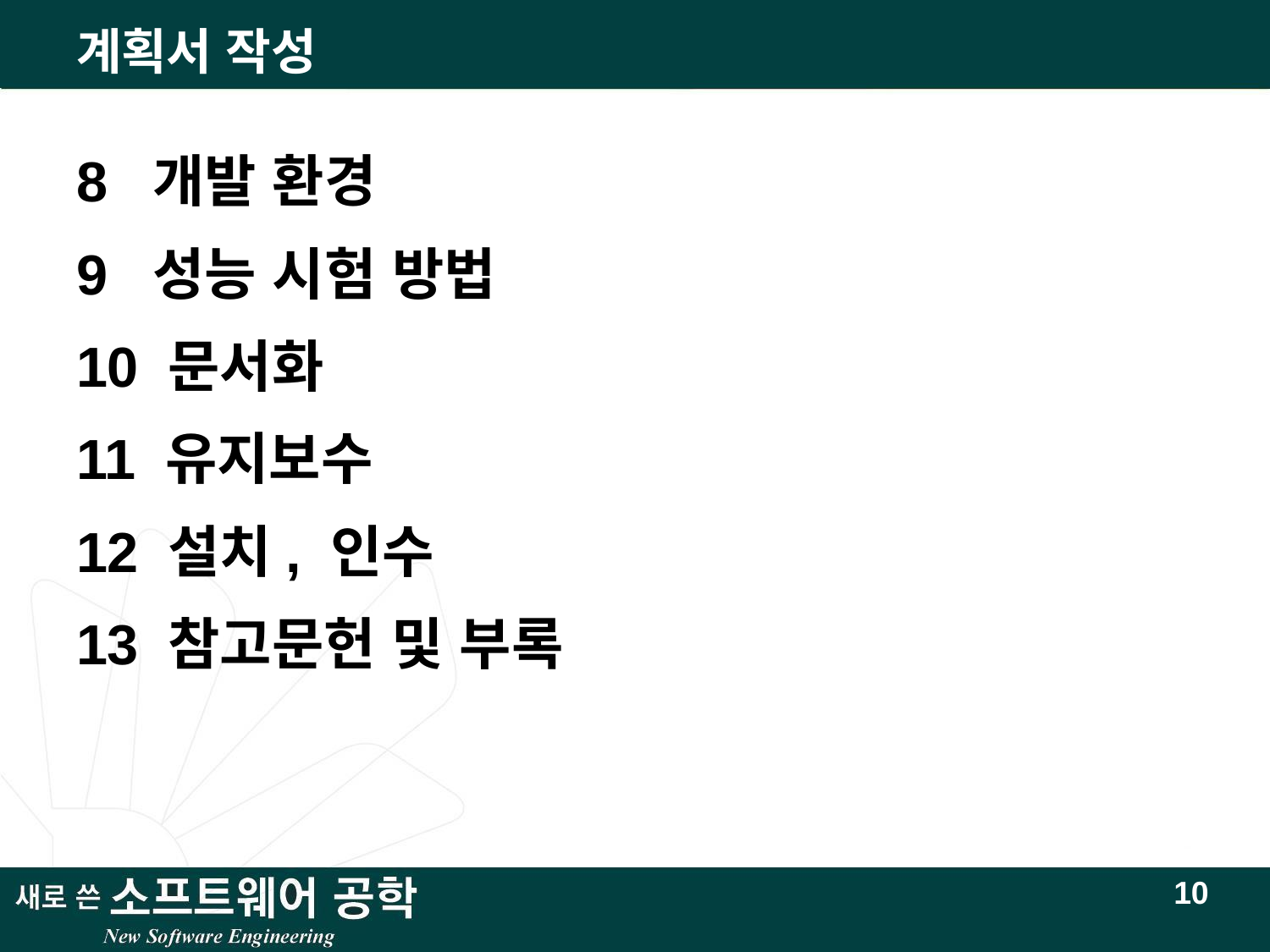

# 계획서 작성
8  개발 환경
9  성능 시험 방법
10 문서화
11 유지보수
12 설치, 인수
13 참고문헌 및 부록
10